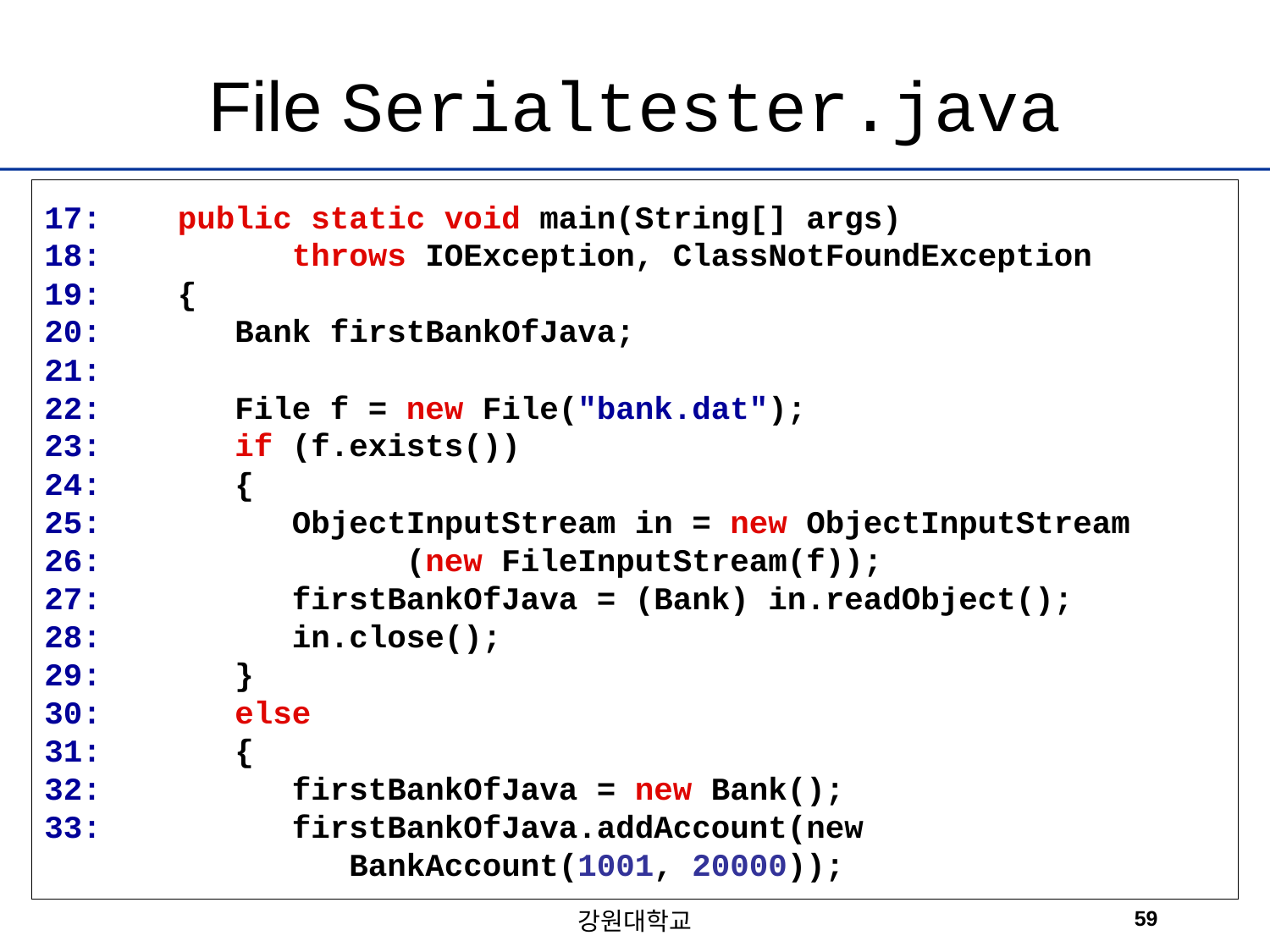

# File Serialtester.java

17:    public static void main(String[] args)
18:          throws IOException, ClassNotFoundException
19:    {
20:       Bank firstBankOfJava;
21:
22:       File f = new File("bank.dat");
23:       if (f.exists())
24:       {
25:          ObjectInputStream in = new ObjectInputStream
26:                (new FileInputStream(f));
27:          firstBankOfJava = (Bank) in.readObject();
28:          in.close();
29:       }
30:       else
31:       {
32:          firstBankOfJava = new Bank();
33:          firstBankOfJava.addAccount(new
                BankAccount(1001, 20000));
강원대학교